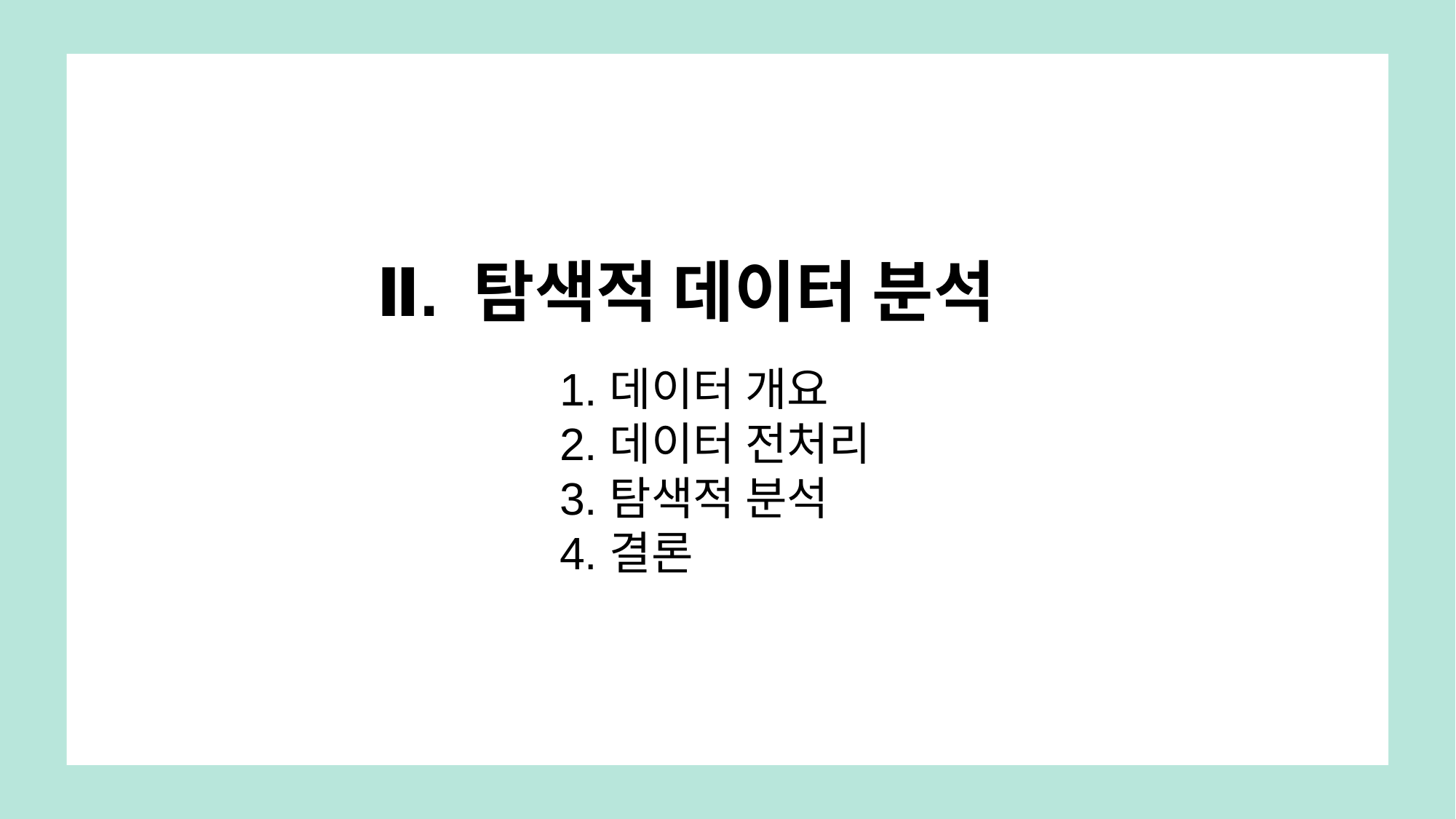

Ⅱ. 탐색적 데이터 분석
데이터 개요
데이터 전처리
탐색적 분석
결론